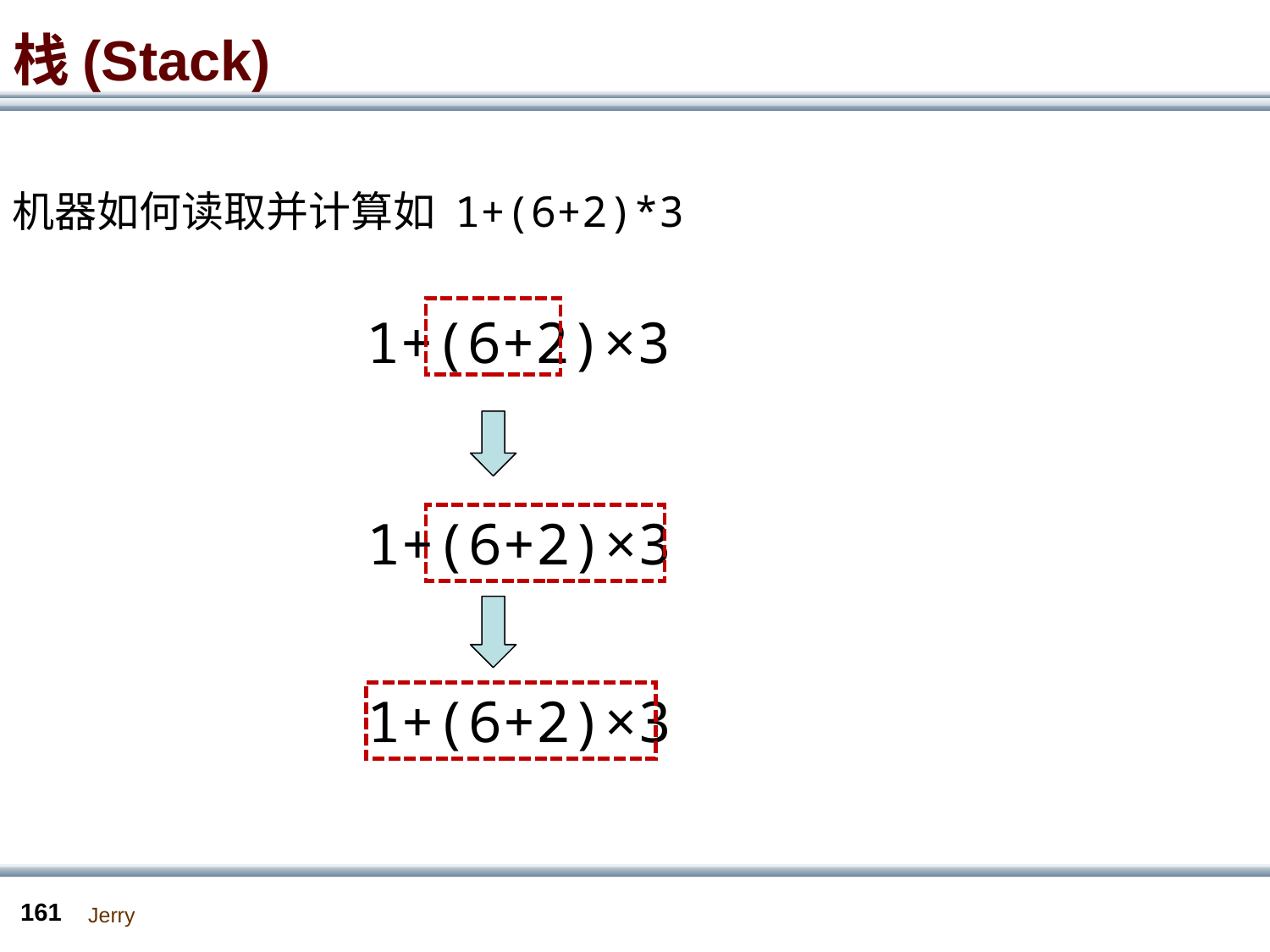

# 栈(Stack)
机器如何读取并计算如 1+(6+2)*3

1+(6+2)×3

1+(6+2)×3

1+(6+2)×3